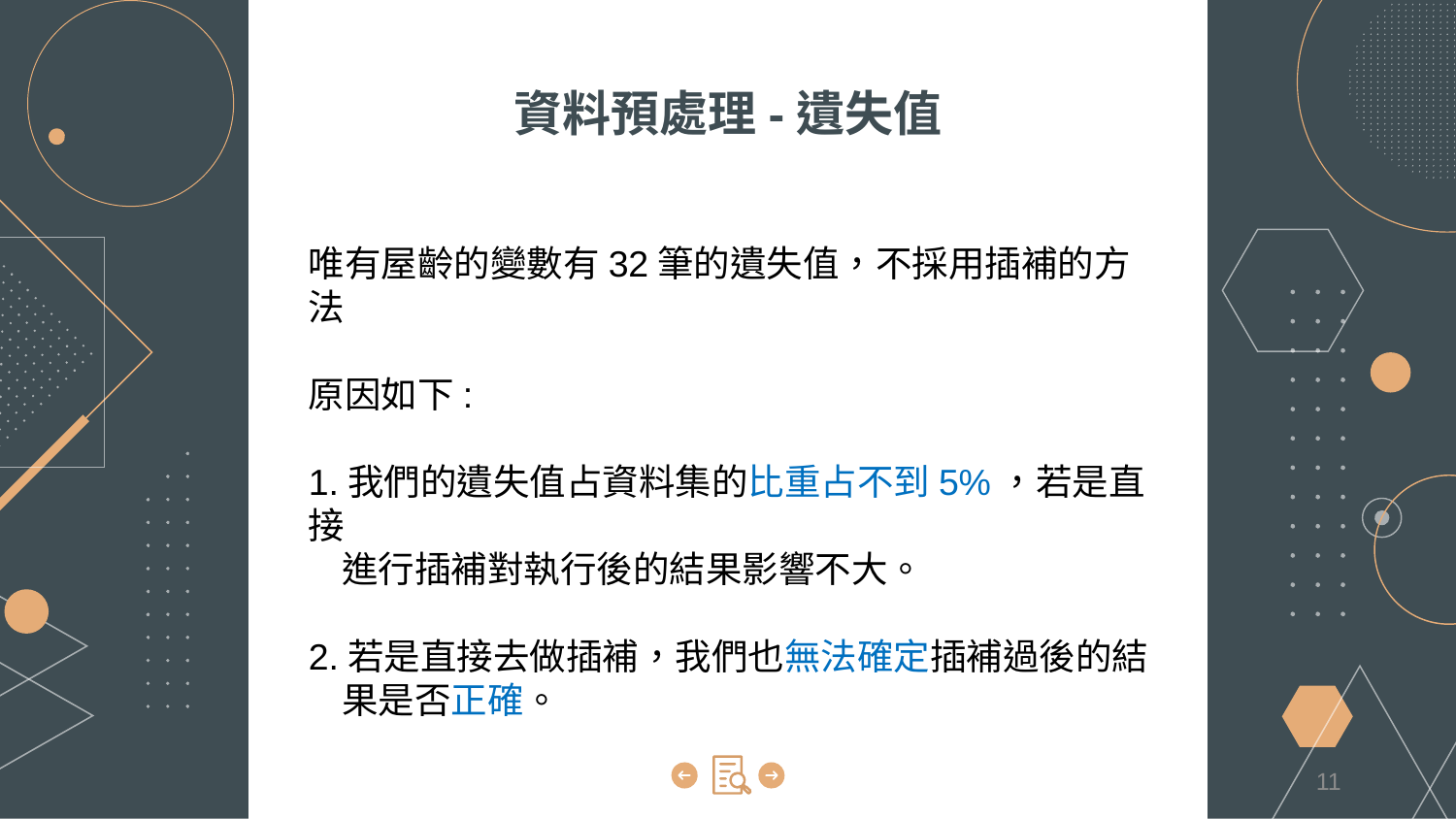

# 資料預處理-遺失值
唯有屋齡的變數有32筆的遺失值，不採用插補的方法

原因如下:

1.我們的遺失值占資料集的比重占不到5%，若是直接
   進行插補對執行後的結果影響不大。

2.若是直接去做插補，我們也無法確定插補過後的結
   果是否正確。

11